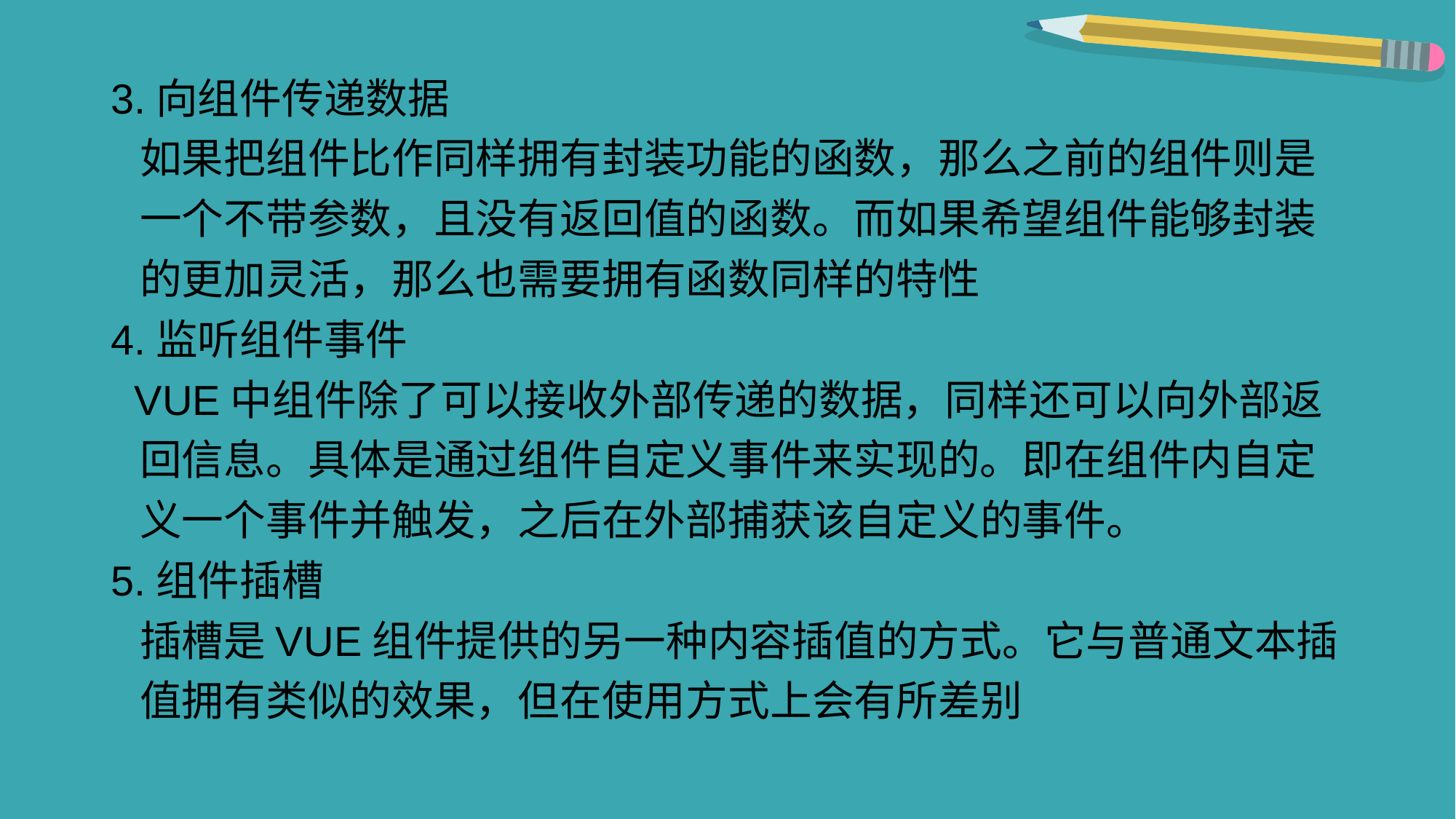

3.向组件传递数据
  如果把组件比作同样拥有封装功能的函数，那么之前的组件则是
  一个不带参数，且没有返回值的函数。而如果希望组件能够封装
  的更加灵活，那么也需要拥有函数同样的特性
4.监听组件事件
  VUE中组件除了可以接收外部传递的数据，同样还可以向外部返
  回信息。具体是通过组件自定义事件来实现的。即在组件内自定
  义一个事件并触发，之后在外部捕获该自定义的事件。
5.组件插槽
  插槽是VUE组件提供的另一种内容插值的方式。它与普通文本插
  值拥有类似的效果，但在使用方式上会有所差别